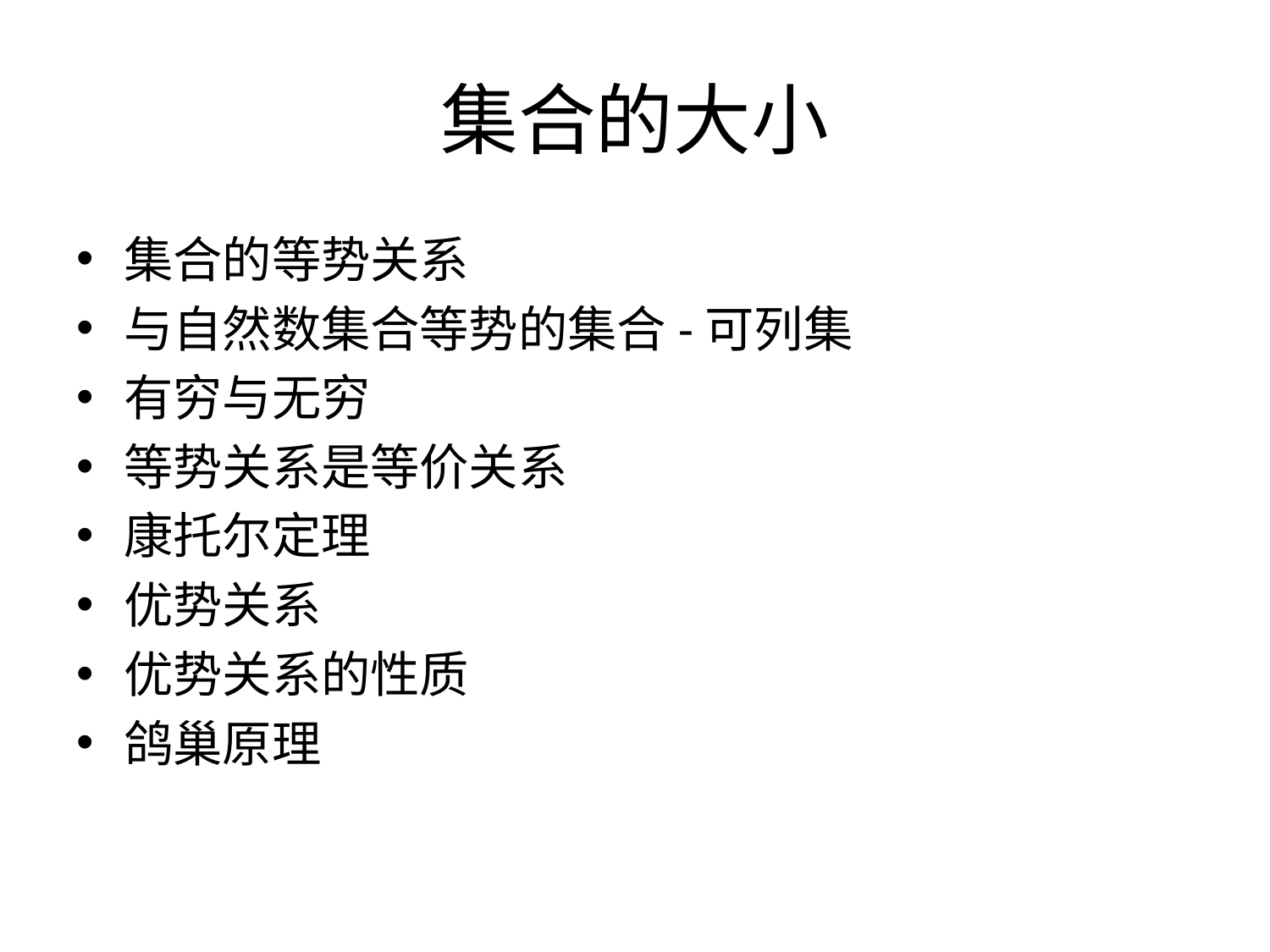

# 集合的大小
集合的等势关系
与自然数集合等势的集合-可列集
有穷与无穷
等势关系是等价关系
康托尔定理
优势关系
优势关系的性质
鸽巢原理